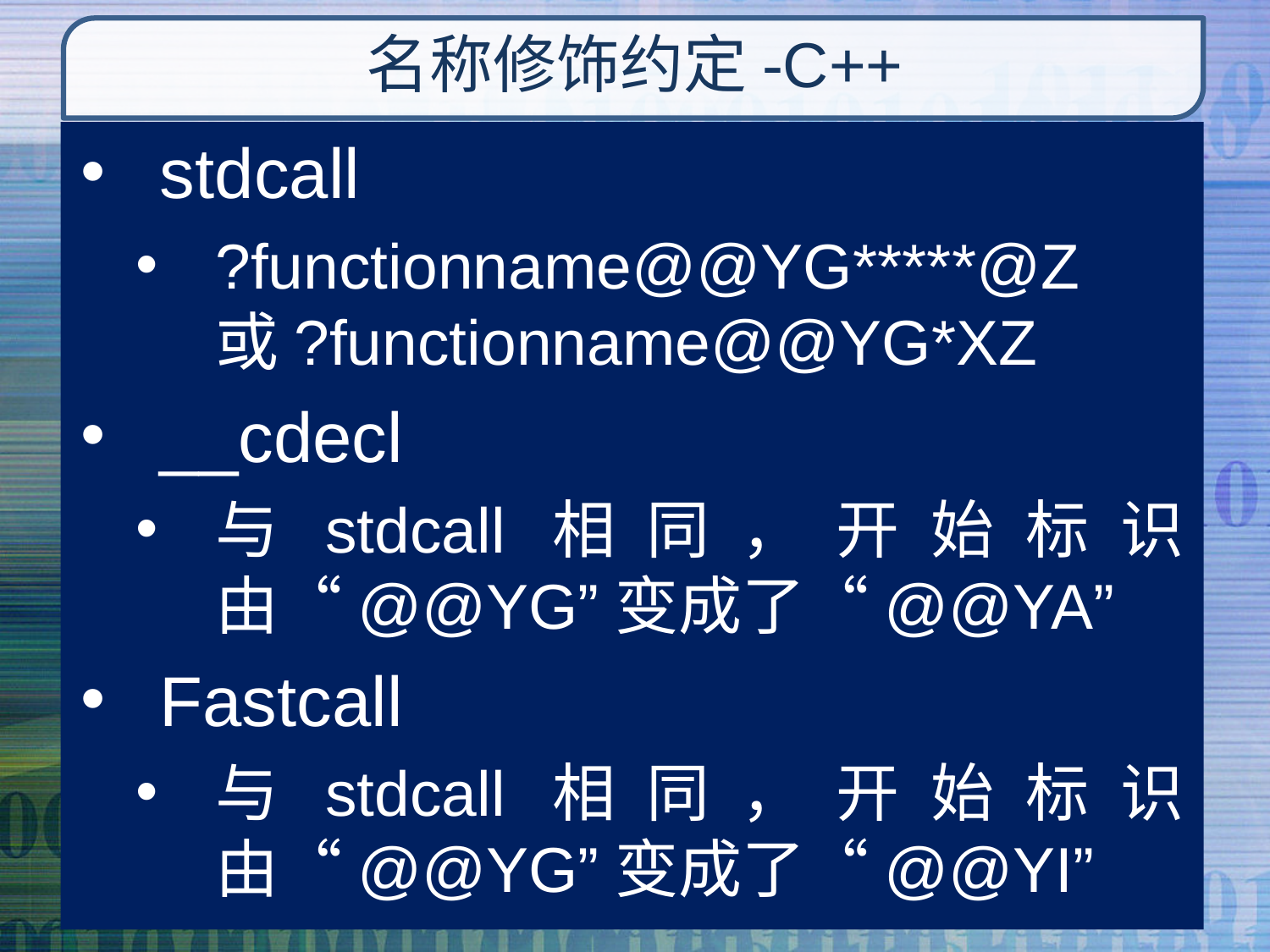

# 名称修饰约定-C++
stdcall
?functionname@@YG*****@Z或?functionname@@YG*XZ
__cdecl
与stdcall相同，开始标识由“@@YG”变成了“@@YA”
Fastcall
与stdcall相同，开始标识由“@@YG”变成了“@@YI”